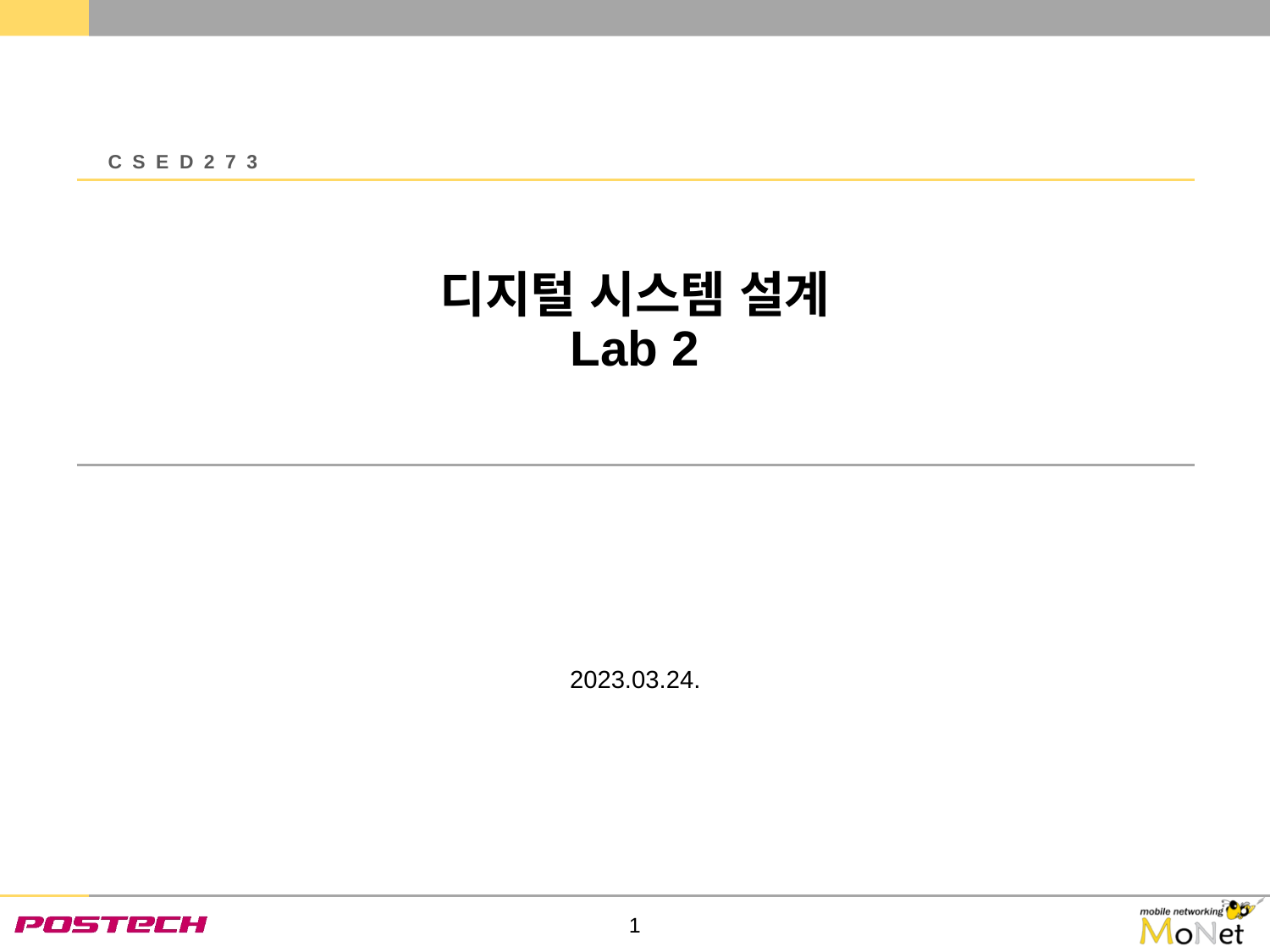

CSED273
# 디지털 시스템 설계 Lab 2
2023.03.24.